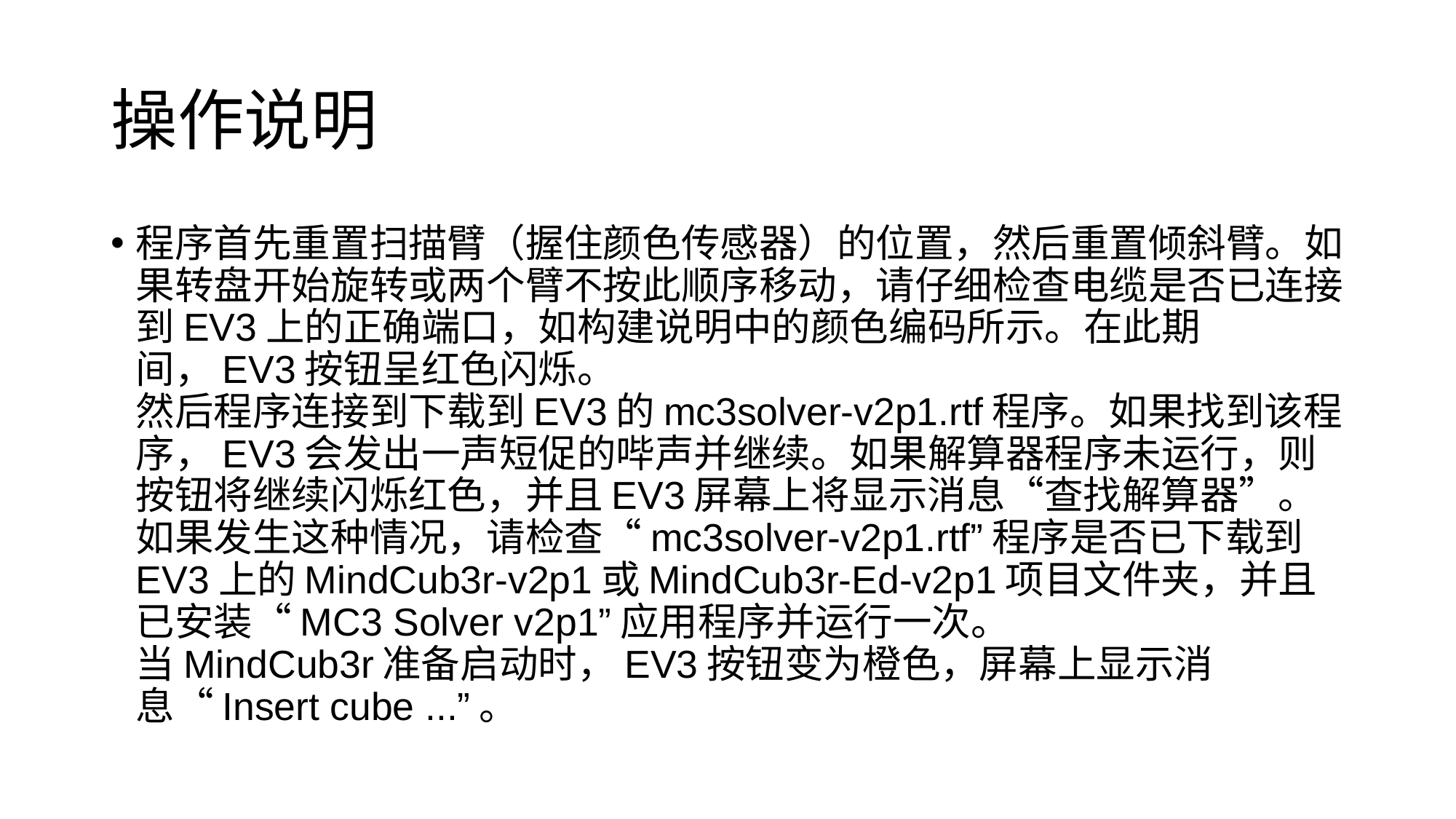

# 操作说明
程序首先重置扫描臂（握住颜色传感器）的位置，然后重置倾斜臂。如果转盘开始旋转或两个臂不按此顺序移动，请仔细检查电缆是否已连接到EV3上的正确端口，如构建说明中的颜色编码所示。在此期间，EV3按钮呈红色闪烁。
然后程序连接到下载到EV3的mc3solver-v2p1.rtf程序。如果找到该程序，EV3会发出一声短促的哔声并继续。如果解算器程序未运行，则按钮将继续闪烁红色，并且EV3屏幕上将显示消息“查找解算器”。如果发生这种情况，请检查“mc3solver-v2p1.rtf”程序是否已下载到EV3上的MindCub3r-v2p1或MindCub3r-Ed-v2p1项目文件夹，并且已安装“MC3 Solver v2p1”应用程序并运行一次。
当MindCub3r准备启动时，EV3按钮变为橙色，屏幕上显示消息“Insert cube ...”。